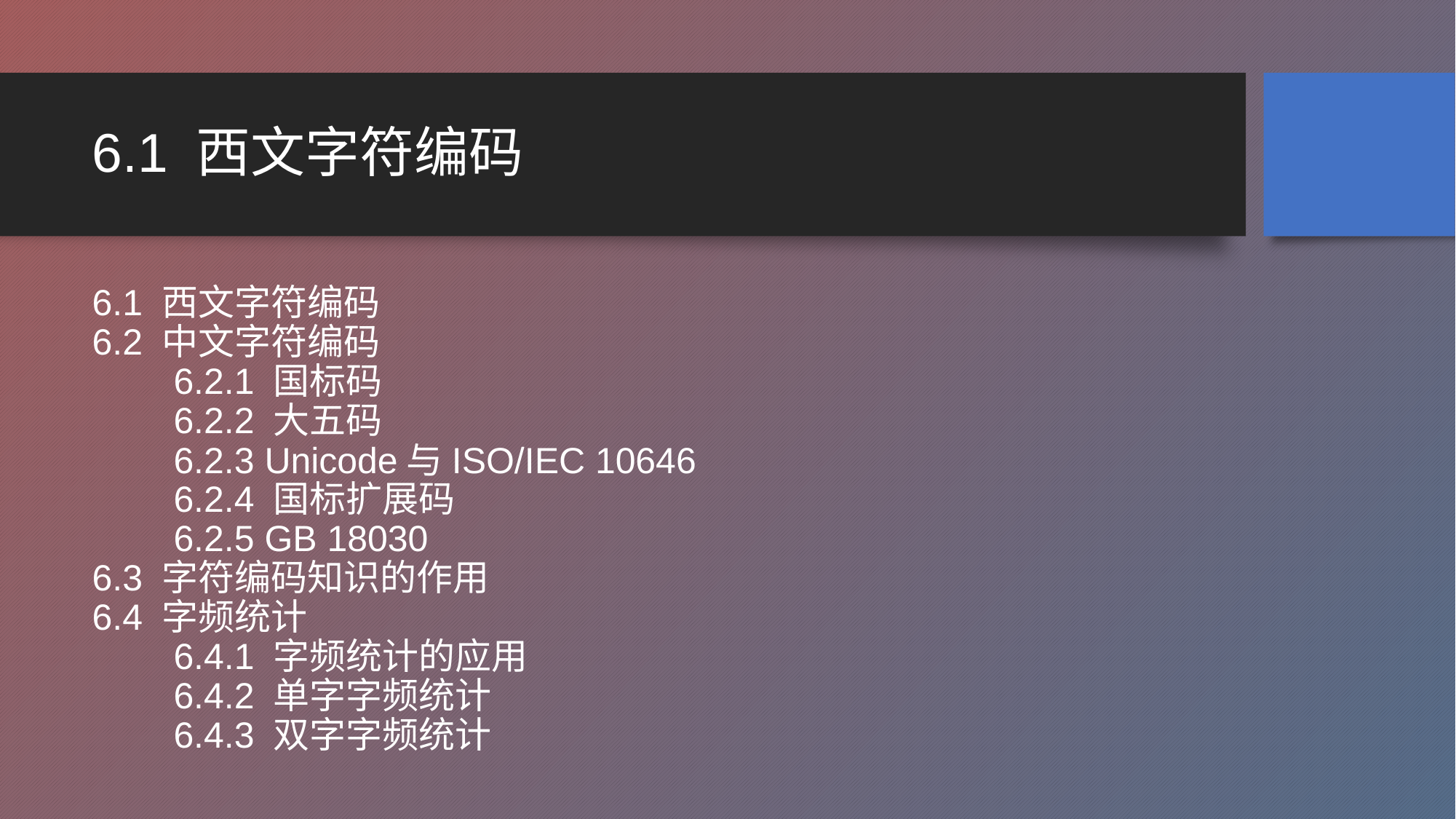

# 6.1 西文字符编码
6.1 西文字符编码
6.2 中文字符编码
　　6.2.1 国标码
　　6.2.2 大五码
　　6.2.3 Unicode与ISO/IEC 10646
　　6.2.4 国标扩展码
　　6.2.5 GB 18030
6.3 字符编码知识的作用
6.4 字频统计
　　6.4.1 字频统计的应用
　　6.4.2 单字字频统计
　　6.4.3 双字字频统计